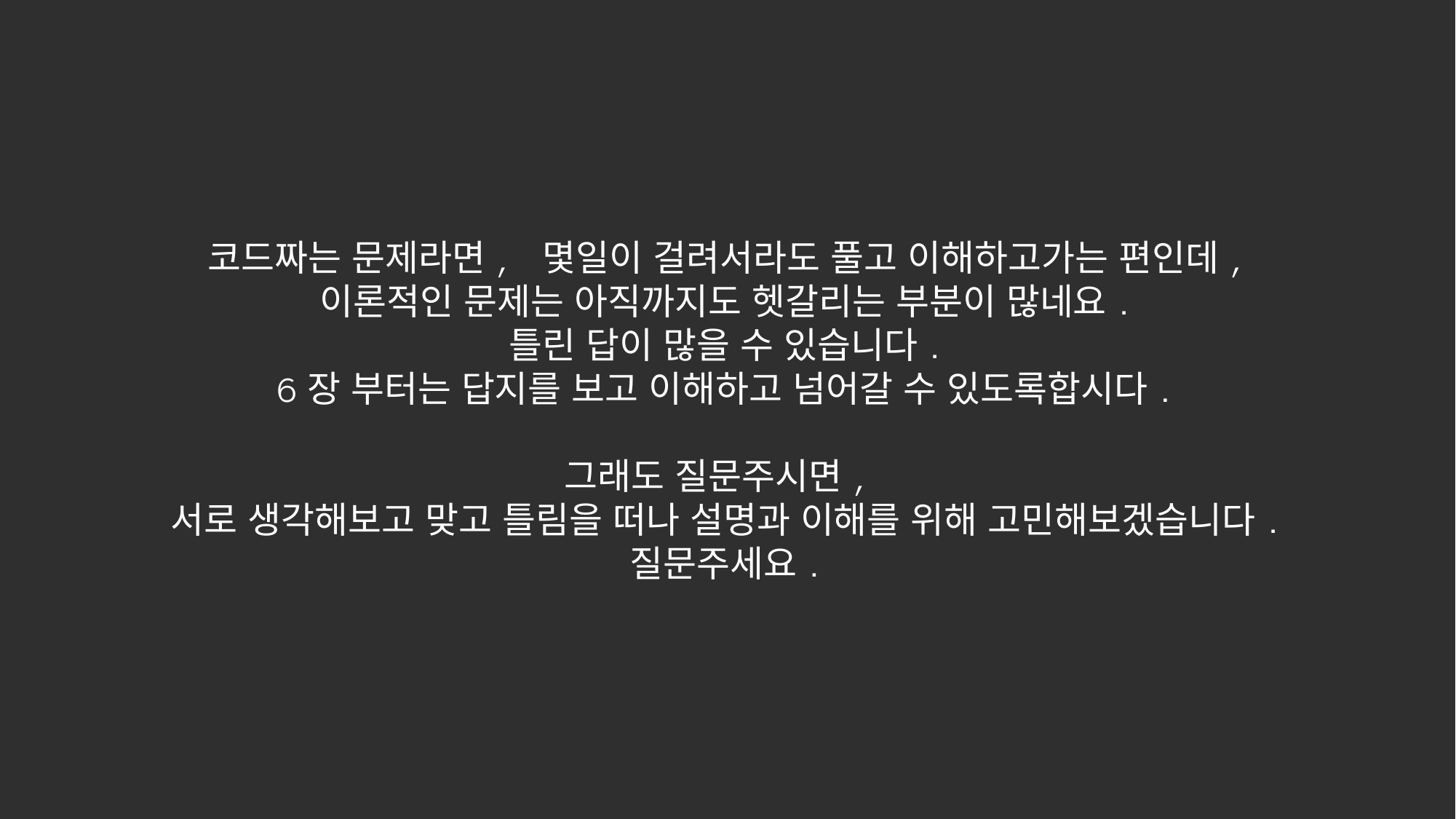

코드짜는 문제라면, 몇일이 걸려서라도 풀고 이해하고가는 편인데,
이론적인 문제는 아직까지도 헷갈리는 부분이 많네요.
틀린 답이 많을 수 있습니다.
6장 부터는 답지를 보고 이해하고 넘어갈 수 있도록합시다.

그래도 질문주시면,
서로 생각해보고 맞고 틀림을 떠나 설명과 이해를 위해 고민해보겠습니다.
질문주세요.